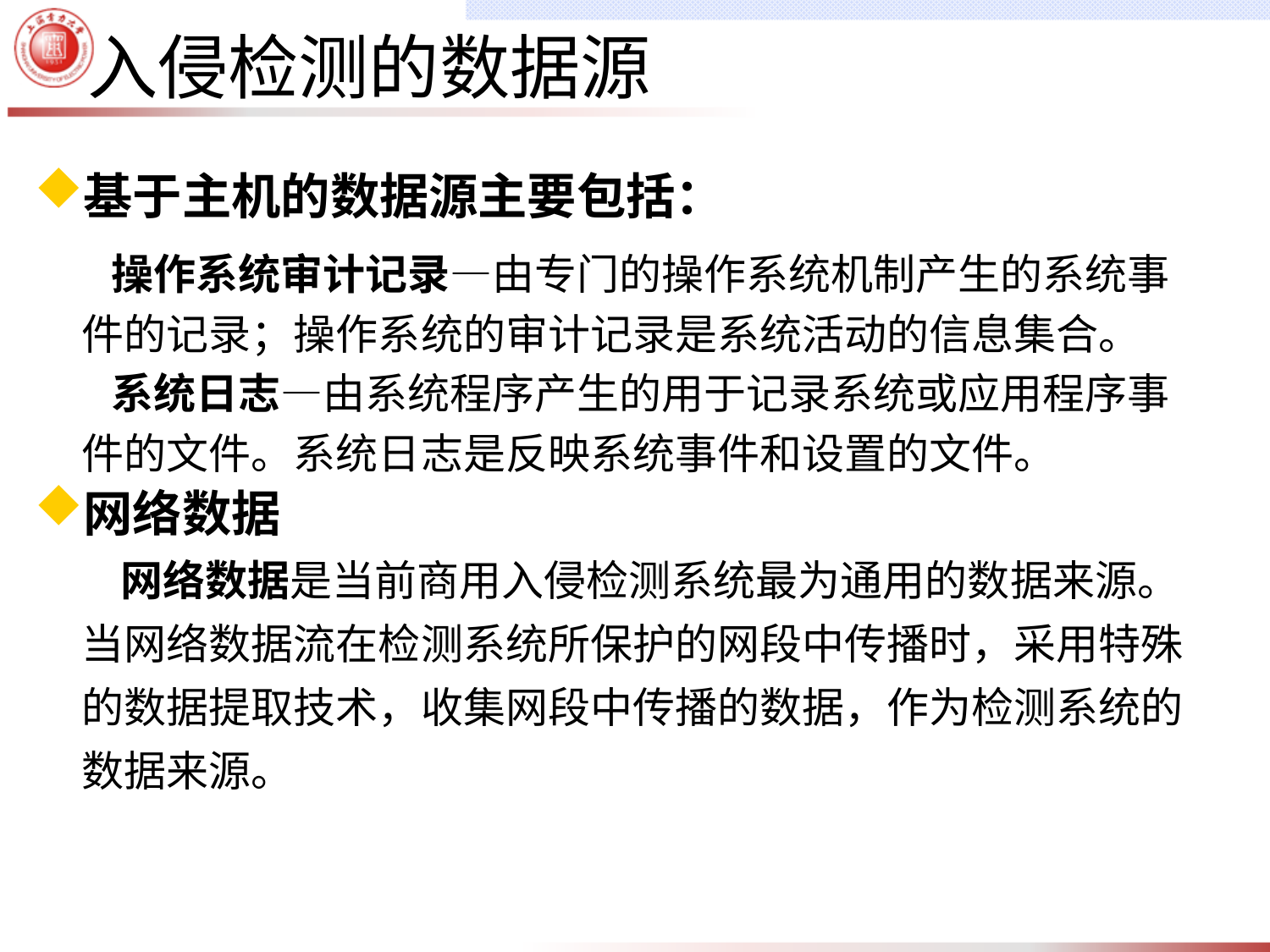

入侵检测的数据源
基于主机的数据源主要包括：
       操作系统审计记录—由专门的操作系统机制产生的系统事件的记录；操作系统的审计记录是系统活动的信息集合。
       系统日志—由系统程序产生的用于记录系统或应用程序事件的文件。系统日志是反映系统事件和设置的文件。
网络数据
        网络数据是当前商用入侵检测系统最为通用的数据来源。当网络数据流在检测系统所保护的网段中传播时，采用特殊的数据提取技术，收集网段中传播的数据，作为检测系统的数据来源。